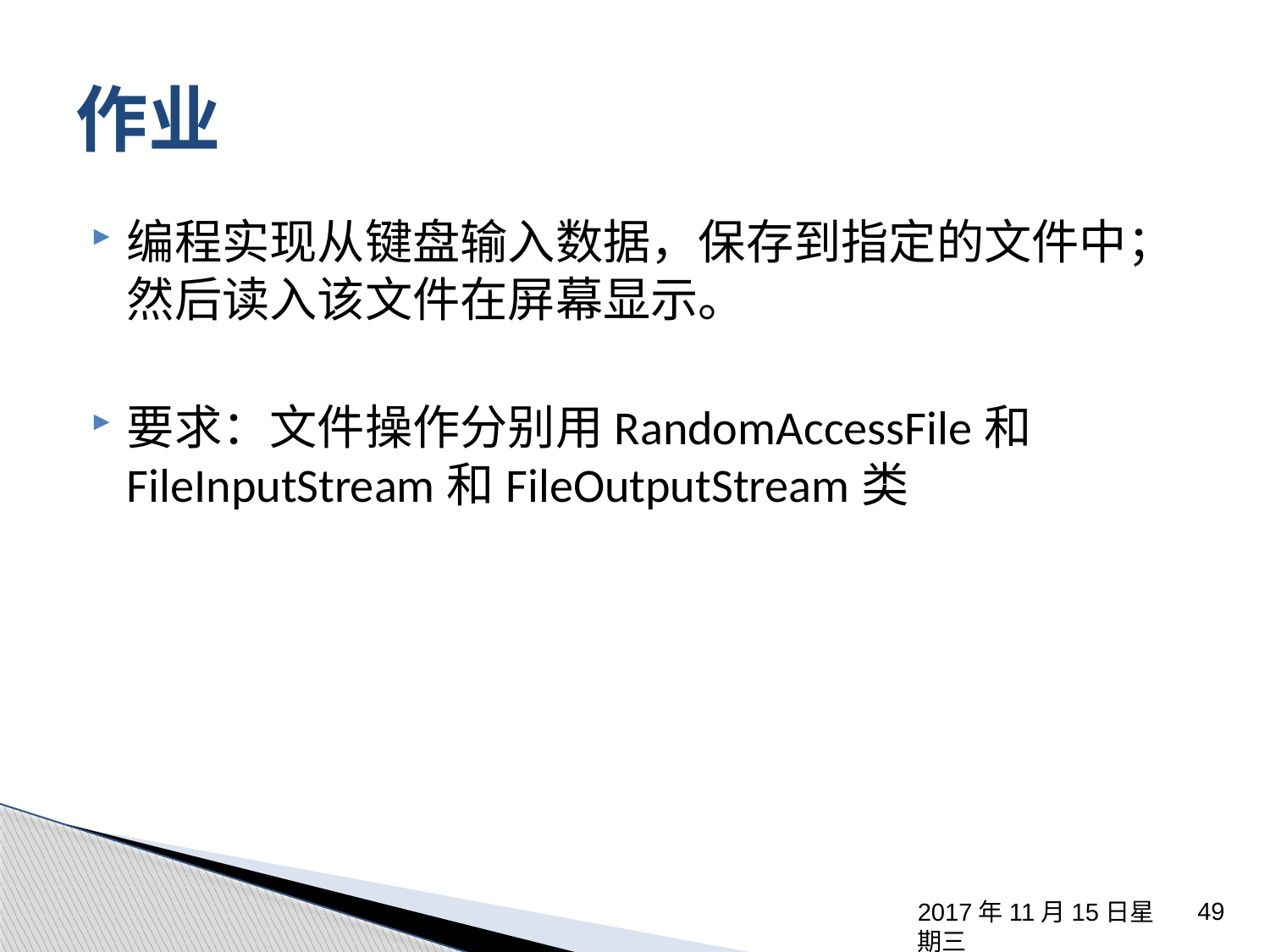

# 作业
编程实现从键盘输入数据，保存到指定的文件中；然后读入该文件在屏幕显示。

要求：文件操作分别用RandomAccessFile和FileInputStream和FileOutputStream类

49
2017年11月15日星期三